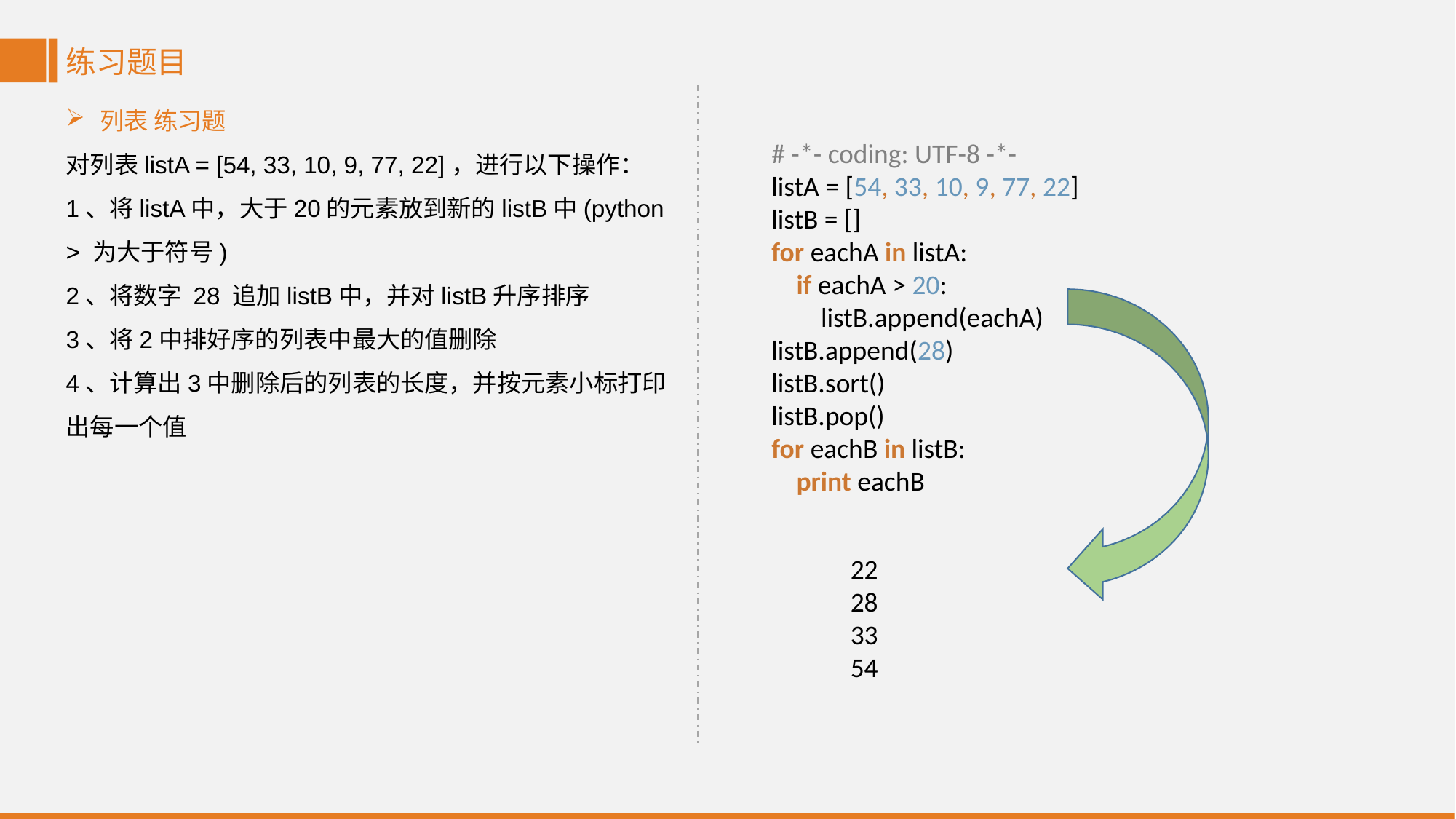

练习题目

列表 练习题
对列表listA = [54, 33, 10, 9, 77, 22]，进行以下操作：
1、将listA中，大于20的元素放到新的listB中(python > 为大于符号)
2、将数字 28 追加listB中，并对listB升序排序
3、将2中排好序的列表中最大的值删除
4、计算出3中删除后的列表的长度，并按元素小标打印出每一个值
# -*- coding: UTF-8 -*- listA = [54, 33, 10, 9, 77, 22] listB = [] for eachA in listA: if eachA > 20: listB.append(eachA) listB.append(28) listB.sort() listB.pop() for eachB in listB: print eachB
22
28
33
54